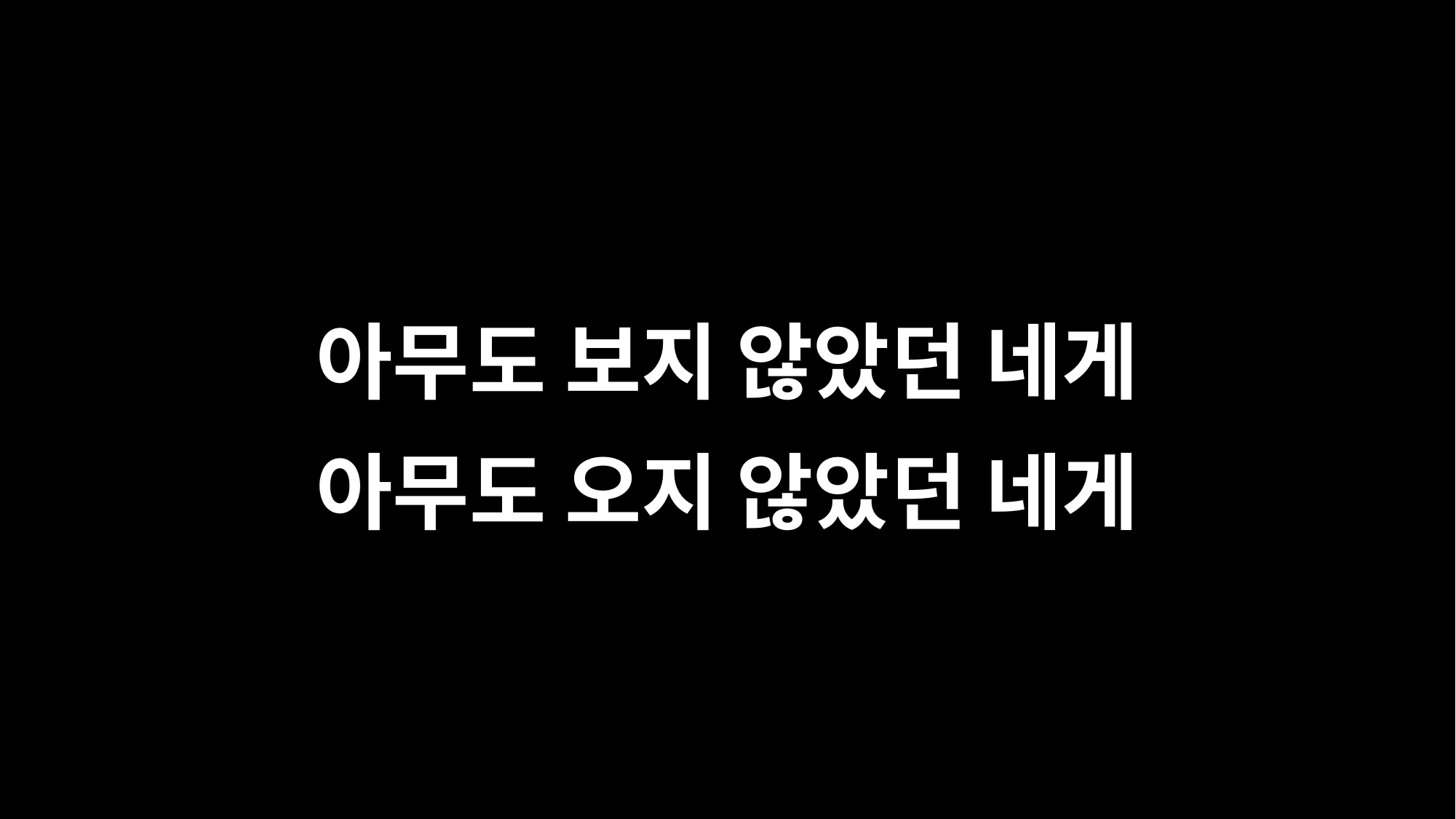

아무도 보지 않았던 네게
아무도 오지 않았던 네게